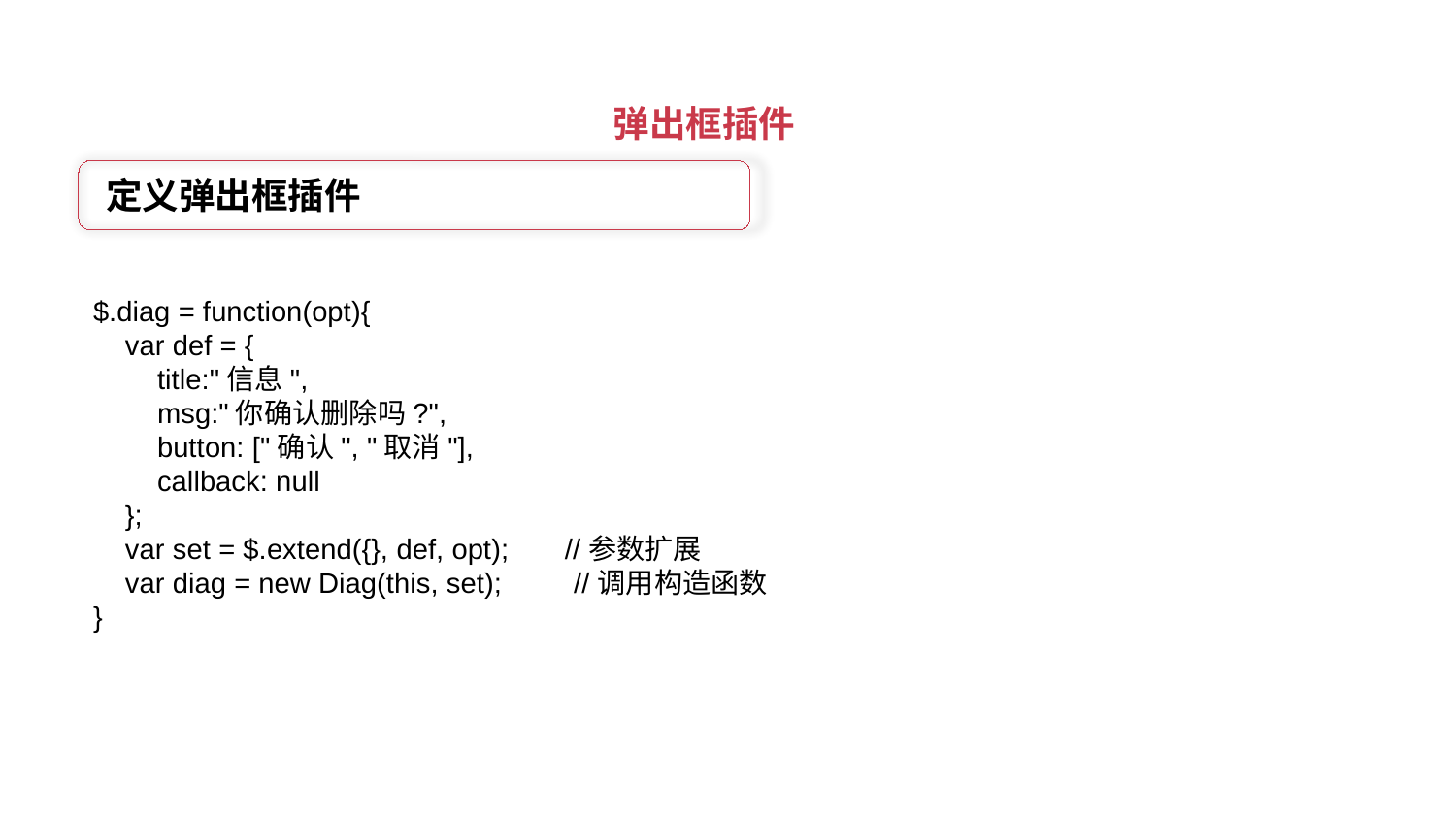

弹出框插件

定义弹出框插件
$.diag = function(opt){
    var def = {
        title:"信息",
        msg:"你确认删除吗?",
        button: ["确认", "取消"],
        callback: null
    };
    var set = $.extend({}, def, opt);       //参数扩展
    var diag = new Diag(this, set);         //调用构造函数
}